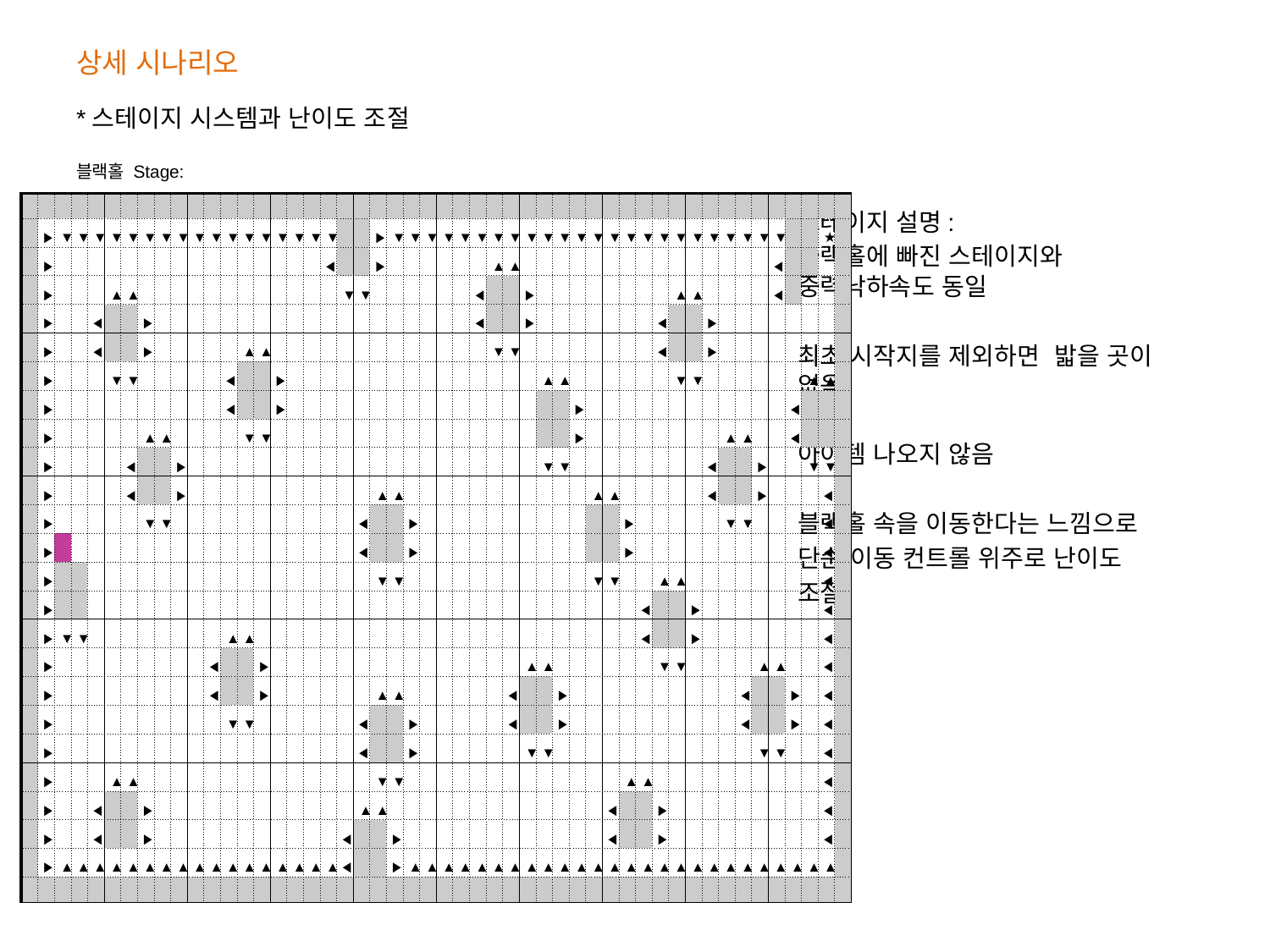

# 상세 시나리오

*스테이지 시스템과 난이도 조절

블랙홀 Stage:

스테이지 설명:
블랙홀에 빠진 스테이지와 중력낙하속도 동일

최초 시작지를 제외하면  밟을 곳이 없음

아이템 나오지 않음

블랙홀 속을 이동한다는 느낌으로
단순 이동 컨트롤 위주로 난이도
조절

|  |  |  |  |  |  |  |  |  |  |  |  |  |  |  |  |  |  |  |  |  |  |  |  |  |  |  |  |  |  |  |  |  |  |  |  |  |  |  |  |  |  |  |  |  |  |  |  |  |  |
| --- | --- | --- | --- | --- | --- | --- | --- | --- | --- | --- | --- | --- | --- | --- | --- | --- | --- | --- | --- | --- | --- | --- | --- | --- | --- | --- | --- | --- | --- | --- | --- | --- | --- | --- | --- | --- | --- | --- | --- | --- | --- | --- | --- | --- | --- | --- | --- | --- | --- |
|  | ▶ | ▼ | ▼ | ▼ | ▼ | ▼ | ▼ | ▼ | ▼ | ▼ | ▼ | ▼ | ▼ | ▼ | ▼ | ▼ | ▼ | ▼ |  |  | ▶ | ▼ | ▼ | ▼ | ▼ | ▼ | ▼ | ▼ | ▼ | ▼ | ▼ | ▼ | ▼ | ▼ | ▼ | ▼ | ▼ | ▼ | ▼ | ▼ | ▼ | ▼ | ▼ | ▼ | ▼ |  |  | ★ |  |
|  | ▶ |  |  |  |  |  |  |  |  |  |  |  |  |  |  |  |  | ◀ |  |  | ▶ |  |  |  |  |  |  | ▲ | ▲ |  |  |  |  |  |  |  |  |  |  |  |  |  |  |  | ◀ |  |  |  |  |
|  | ▶ |  |  |  | ▲ | ▲ |  |  |  |  |  |  |  |  |  |  |  |  | ▼ | ▼ |  |  |  |  |  |  | ◀ |  |  | ▶ |  |  |  |  |  |  |  |  | ▲ | ▲ |  |  |  |  | ◀ |  |  |  |  |
|  | ▶ |  |  | ◀ |  |  | ▶ |  |  |  |  |  |  |  |  |  |  |  |  |  |  |  |  |  |  |  | ◀ |  |  | ▶ |  |  |  |  |  |  |  | ◀ |  |  | ▶ |  |  |  |  |  |  |  |  |
|  | ▶ |  |  | ◀ |  |  | ▶ |  |  |  |  |  | ▲ | ▲ |  |  |  |  |  |  |  |  |  |  |  |  |  | ▼ | ▼ |  |  |  |  |  |  |  |  | ◀ |  |  | ▶ |  |  |  |  |  |  |  |  |
|  | ▶ |  |  |  | ▼ | ▼ |  |  |  |  |  | ◀ |  |  | ▶ |  |  |  |  |  |  |  |  |  |  |  |  |  |  |  | ▲ | ▲ |  |  |  |  |  |  | ▼ | ▼ |  |  |  |  |  |  | ▲ | ▲ |  |
|  | ▶ |  |  |  |  |  |  |  |  |  |  | ◀ |  |  | ▶ |  |  |  |  |  |  |  |  |  |  |  |  |  |  |  |  |  | ▶ |  |  |  |  |  |  |  |  |  |  |  |  | ◀ |  |  |  |
|  | ▶ |  |  |  |  |  | ▲ | ▲ |  |  |  |  | ▼ | ▼ |  |  |  |  |  |  |  |  |  |  |  |  |  |  |  |  |  |  | ▶ |  |  |  |  |  |  |  |  | ▲ | ▲ |  |  | ◀ |  |  |  |
|  | ▶ |  |  |  |  | ◀ |  |  | ▶ |  |  |  |  |  |  |  |  |  |  |  |  |  |  |  |  |  |  |  |  |  | ▼ | ▼ |  |  |  |  |  |  |  |  | ◀ |  |  | ▶ |  |  | ▼ | ▼ |  |
|  | ▶ |  |  |  |  | ◀ |  |  | ▶ |  |  |  |  |  |  |  |  |  |  |  | ▲ | ▲ |  |  |  |  |  |  |  |  |  |  |  | ▲ | ▲ |  |  |  |  |  | ◀ |  |  | ▶ |  |  |  | ◀ |  |
|  | ▶ |  |  |  |  |  | ▼ | ▼ |  |  |  |  |  |  |  |  |  |  |  | ◀ |  |  | ▶ |  |  |  |  |  |  |  |  |  |  |  |  | ▶ |  |  |  |  |  | ▼ | ▼ |  |  |  |  | ◀ |  |
|  | ▶ |  |  |  |  |  |  |  |  |  |  |  |  |  |  |  |  |  |  | ◀ |  |  | ▶ |  |  |  |  |  |  |  |  |  |  |  |  | ▶ |  |  |  |  |  |  |  |  |  |  |  | ◀ |  |
|  | ▶ |  |  |  |  |  |  |  |  |  |  |  |  |  |  |  |  |  |  |  | ▼ | ▼ |  |  |  |  |  |  |  |  |  |  |  | ▼ | ▼ |  |  | ▲ | ▲ |  |  |  |  |  |  |  |  | ◀ |  |
|  | ▶ |  |  |  |  |  |  |  |  |  |  |  |  |  |  |  |  |  |  |  |  |  |  |  |  |  |  |  |  |  |  |  |  |  |  |  | ◀ |  |  | ▶ |  |  |  |  |  |  |  | ◀ |  |
|  | ▶ | ▼ | ▼ |  |  |  |  |  |  |  |  | ▲ | ▲ |  |  |  |  |  |  |  |  |  |  |  |  |  |  |  |  |  |  |  |  |  |  |  | ◀ |  |  | ▶ |  |  |  |  |  |  |  | ◀ |  |
|  | ▶ |  |  |  |  |  |  |  |  |  | ◀ |  |  | ▶ |  |  |  |  |  |  |  |  |  |  |  |  |  |  |  | ▲ | ▲ |  |  |  |  |  |  | ▼ | ▼ |  |  |  |  | ▲ | ▲ |  |  | ◀ |  |
|  | ▶ |  |  |  |  |  |  |  |  |  | ◀ |  |  | ▶ |  |  |  |  |  |  | ▲ | ▲ |  |  |  |  |  |  | ◀ |  |  | ▶ |  |  |  |  |  |  |  |  |  |  | ◀ |  |  | ▶ |  | ◀ |  |
|  | ▶ |  |  |  |  |  |  |  |  |  |  | ▼ | ▼ |  |  |  |  |  |  | ◀ |  |  | ▶ |  |  |  |  |  | ◀ |  |  | ▶ |  |  |  |  |  |  |  |  |  |  | ◀ |  |  | ▶ |  | ◀ |  |
|  | ▶ |  |  |  |  |  |  |  |  |  |  |  |  |  |  |  |  |  |  | ◀ |  |  | ▶ |  |  |  |  |  |  | ▼ | ▼ |  |  |  |  |  |  |  |  |  |  |  |  | ▼ | ▼ |  |  | ◀ |  |
|  | ▶ |  |  |  | ▲ | ▲ |  |  |  |  |  |  |  |  |  |  |  |  |  |  | ▼ | ▼ |  |  |  |  |  |  |  |  |  |  |  |  |  | ▲ | ▲ |  |  |  |  |  |  |  |  |  |  | ◀ |  |
|  | ▶ |  |  | ◀ |  |  | ▶ |  |  |  |  |  |  |  |  |  |  |  |  | ▲ | ▲ |  |  |  |  |  |  |  |  |  |  |  |  |  | ◀ |  |  | ▶ |  |  |  |  |  |  |  |  |  | ◀ |  |
|  | ▶ |  |  | ◀ |  |  | ▶ |  |  |  |  |  |  |  |  |  |  |  | ◀ |  |  | ▶ |  |  |  |  |  |  |  |  |  |  |  |  | ◀ |  |  | ▶ |  |  |  |  |  |  |  |  |  | ◀ |  |
|  | ▶ | ▲ | ▲ | ▲ | ▲ | ▲ | ▲ | ▲ | ▲ | ▲ | ▲ | ▲ | ▲ | ▲ | ▲ | ▲ | ▲ | ▲ | ◀ |  |  | ▶ | ▲ | ▲ | ▲ | ▲ | ▲ | ▲ | ▲ | ▲ | ▲ | ▲ | ▲ | ▲ | ▲ | ▲ | ▲ | ▲ | ▲ | ▲ | ▲ | ▲ | ▲ | ▲ | ▲ | ▲ | ▲ | ▲ |  |
|  |  |  |  |  |  |  |  |  |  |  |  |  |  |  |  |  |  |  |  |  |  |  |  |  |  |  |  |  |  |  |  |  |  |  |  |  |  |  |  |  |  |  |  |  |  |  |  |  |  |